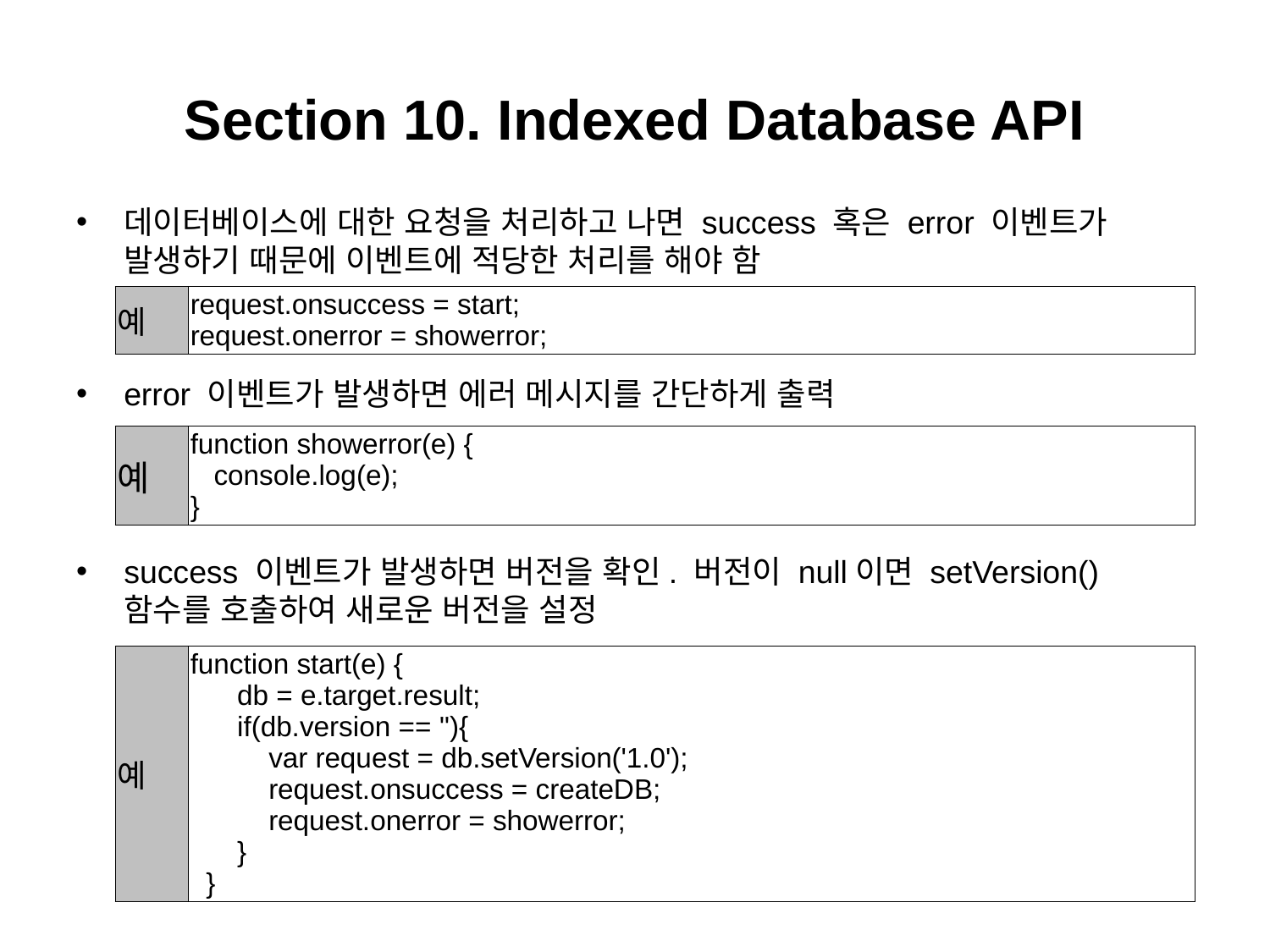

# Section 10. Indexed Database API
데이터베이스에 대한 요청을 처리하고 나면 success 혹은 error 이벤트가 발생하기 때문에 이벤트에 적당한 처리를 해야 함

error 이벤트가 발생하면 에러 메시지를 간단하게 출력

success 이벤트가 발생하면 버전을 확인. 버전이 null이면 setVersion() 함수를 호출하여 새로운 버전을 설정

| 예 | request.onsuccess = start; request.onerror = showerror; |
| --- | --- |
| 예 | function showerror(e) { console.log(e); } |
| --- | --- |

| 예 | function start(e) { db = e.target.result; if(db.version == ''){ var request = db.setVersion('1.0'); request.onsuccess = createDB; request.onerror = showerror; } } |
| --- | --- |